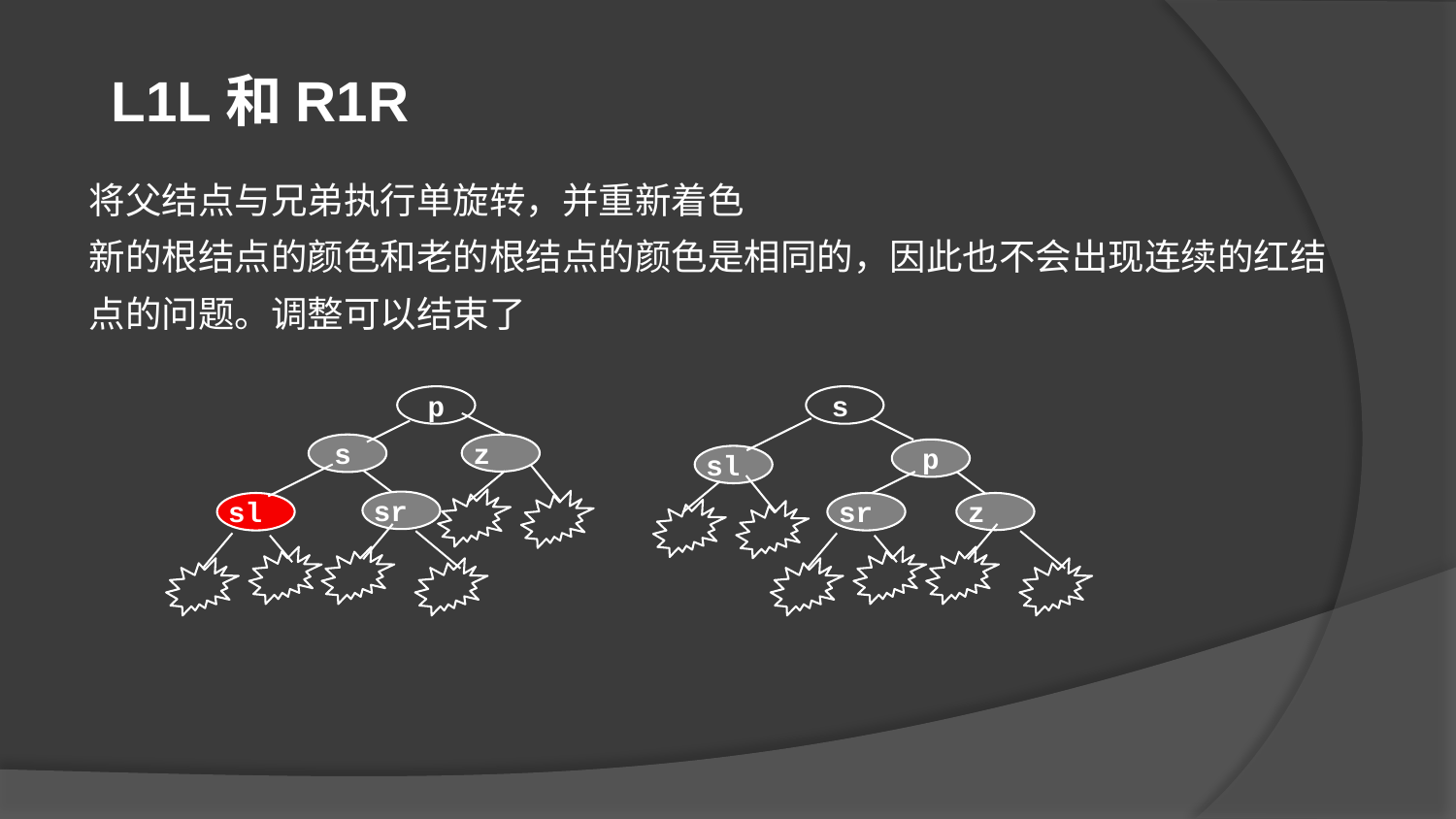

L1L和R1R
将父结点与兄弟执行单旋转，并重新着色
新的根结点的颜色和老的根结点的颜色是相同的，因此也不会出现连续的红结点的问题。调整可以结束了
p
s

s
z
p
sl

sr
sl
sr
z